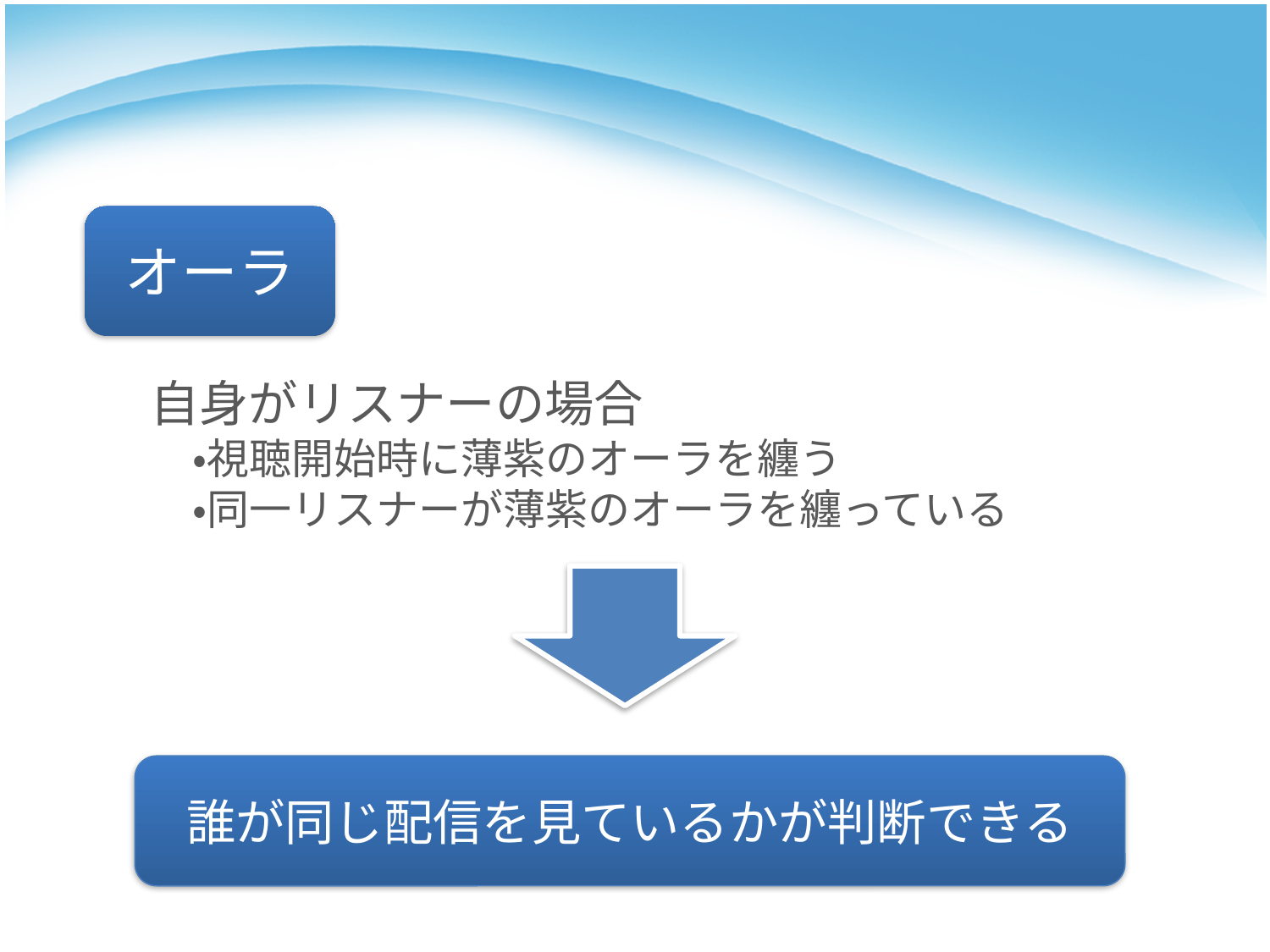

オーラ
自身がリスナーの場合
　・視聴開始時に薄紫のオーラを纏う
　・同一リスナーが薄紫のオーラを纏っている

誰が同じ配信を見ているかが判断できる